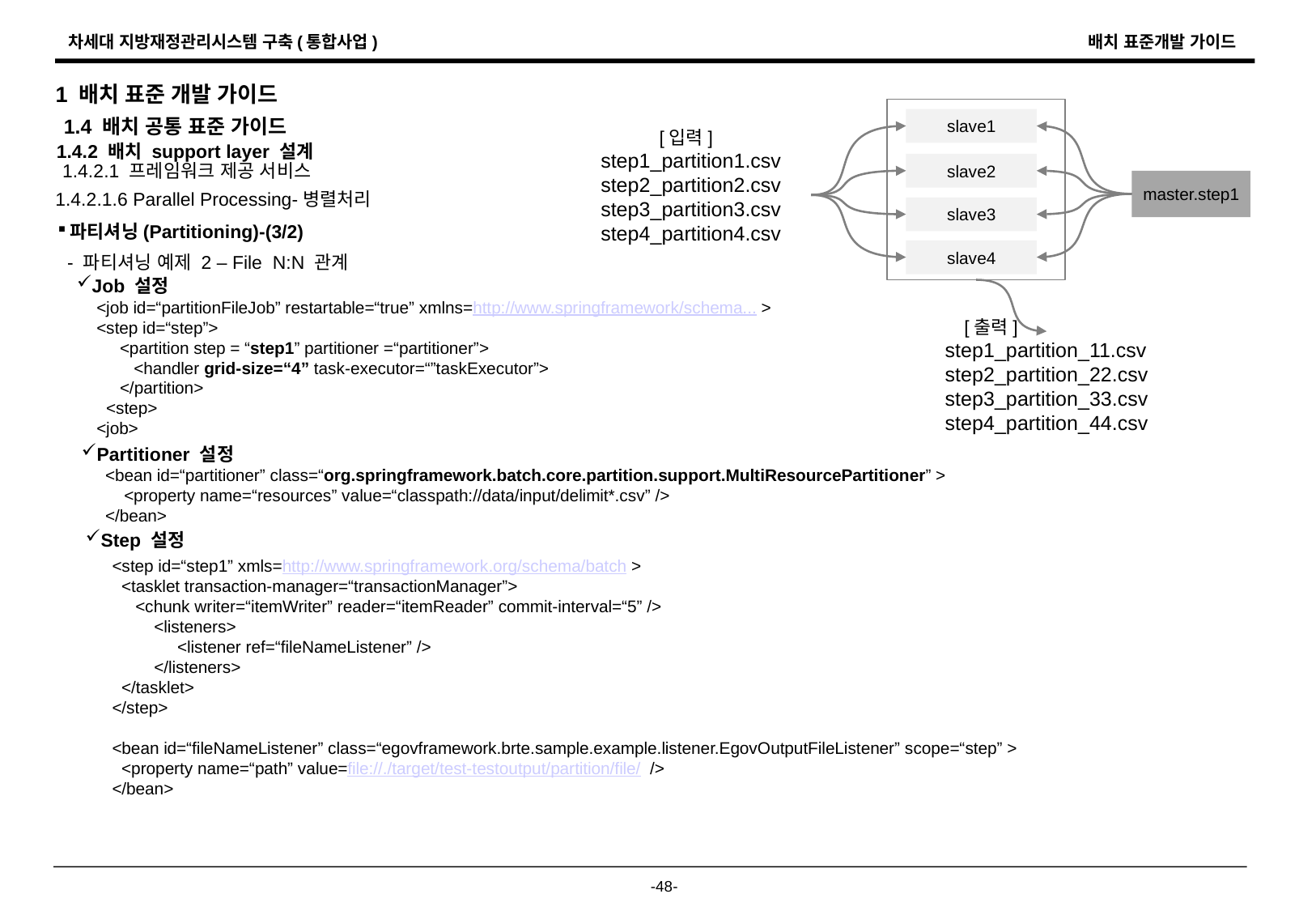

1 배치 표준 개발 가이드
1.4 배치 공통 표준 가이드

slave1
1.4.2 배치 support layer 설계
[입력]
step1_partition1.csv
step2_partition2.csv
step3_partition3.csv
step4_partition4.csv
1.4.2.1 프레임워크 제공 서비스
slave2
master.step1
1.4.2.1.6 Parallel Processing-병렬처리
slave3
파티셔닝(Partitioning)-(3/2)
slave4
- 파티셔닝 예제 2 – File  N:N 관계
Job 설정
<job id=“partitionFileJob” restartable=“true” xmlns=http://www.springframework/schema... >
<step id=“step”>
     <partition step = “step1” partitioner =“partitioner”>
        <handler grid-size=“4” task-executor=“”taskExecutor”>
     </partition>
  <step>
<job>
[출력]
step1_partition_11.csv
step2_partition_22.csv
step3_partition_33.csv
step4_partition_44.csv
Partitioner 설정
<bean id=“partitioner” class=“org.springframework.batch.core.partition.support.MultiResourcePartitioner” >
    <property name=“resources” value=“classpath://data/input/delimit*.csv” />
</bean>
Step 설정
<step id=“step1” xmls=http://www.springframework.org/schema/batch >
  <tasklet transaction-manager=“transactionManager”>
     <chunk writer=“itemWriter” reader=“itemReader” commit-interval=“5” />
         <listeners>
              <listener ref=“fileNameListener” />
         </listeners>
  </tasklet>
</step>

<bean id=“fileNameListener” class=“egovframework.brte.sample.example.listener.EgovOutputFileListener” scope=“step” >
  <property name=“path” value=file://./target/test-testoutput/partition/file/  />
</bean>